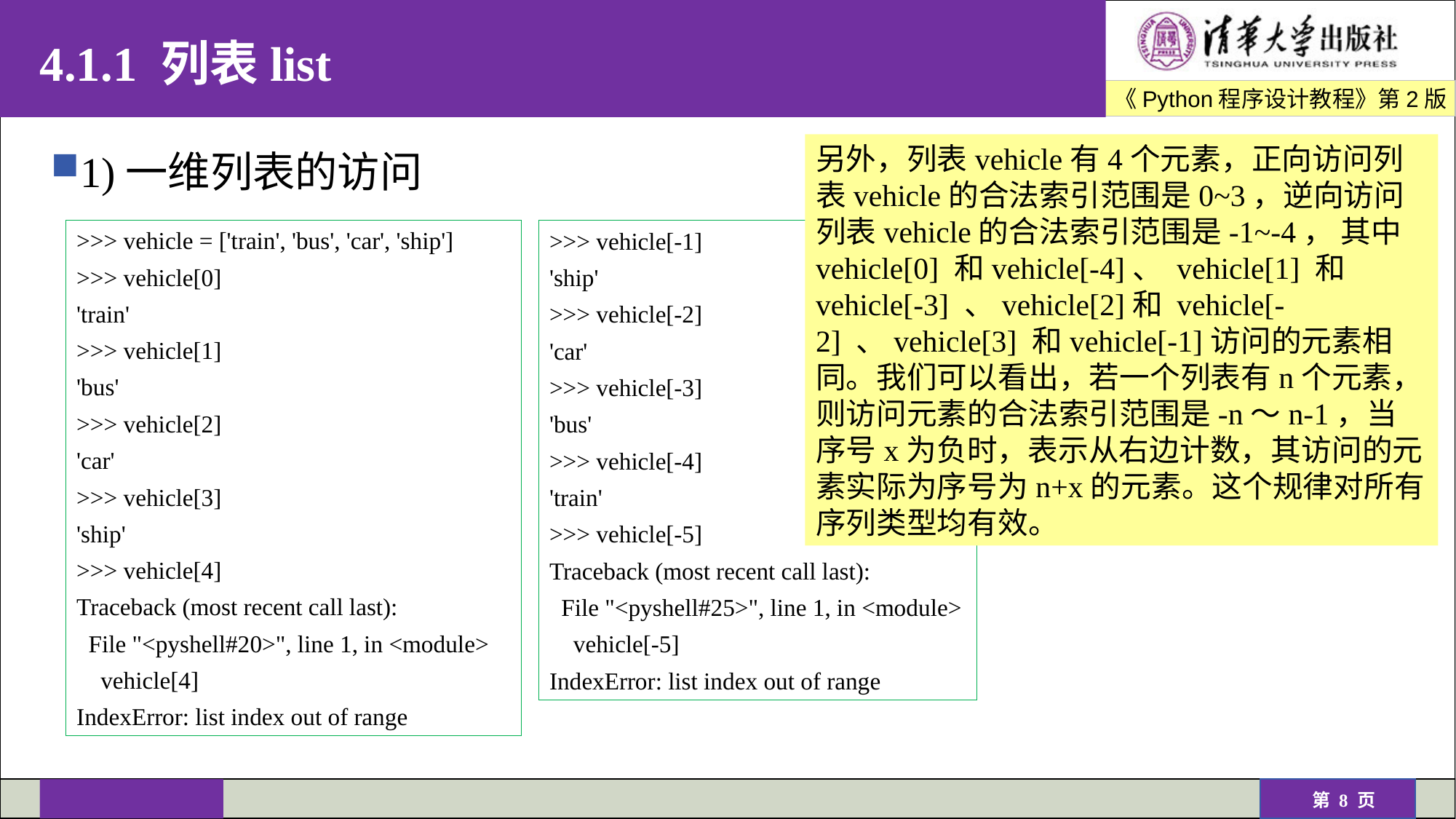

# 4.1.1 列表list
另外，列表vehicle有4个元素，正向访问列表vehicle的合法索引范围是0~3，逆向访问列表vehicle的合法索引范围是-1~-4， 其中vehicle[0] 和vehicle[-4]、 vehicle[1] 和vehicle[-3] 、vehicle[2]和 vehicle[-2] 、vehicle[3] 和vehicle[-1]访问的元素相同。我们可以看出，若一个列表有n个元素，则访问元素的合法索引范围是-n～n-1，当序号x为负时，表示从右边计数，其访问的元素实际为序号为n+x的元素。这个规律对所有序列类型均有效。
1)一维列表的访问
>>> vehicle = ['train', 'bus', 'car', 'ship']
>>> vehicle[0]
'train'
>>> vehicle[1]
'bus'
>>> vehicle[2]
'car'
>>> vehicle[3]
'ship'
>>> vehicle[4]
Traceback (most recent call last):
  File "<pyshell#20>", line 1, in <module>
    vehicle[4]
IndexError: list index out of range
>>> vehicle[-1]
'ship'
>>> vehicle[-2]
'car'
>>> vehicle[-3]
'bus'
>>> vehicle[-4]
'train'
>>> vehicle[-5]
Traceback (most recent call last):
  File "<pyshell#25>", line 1, in <module>
    vehicle[-5]
IndexError: list index out of range